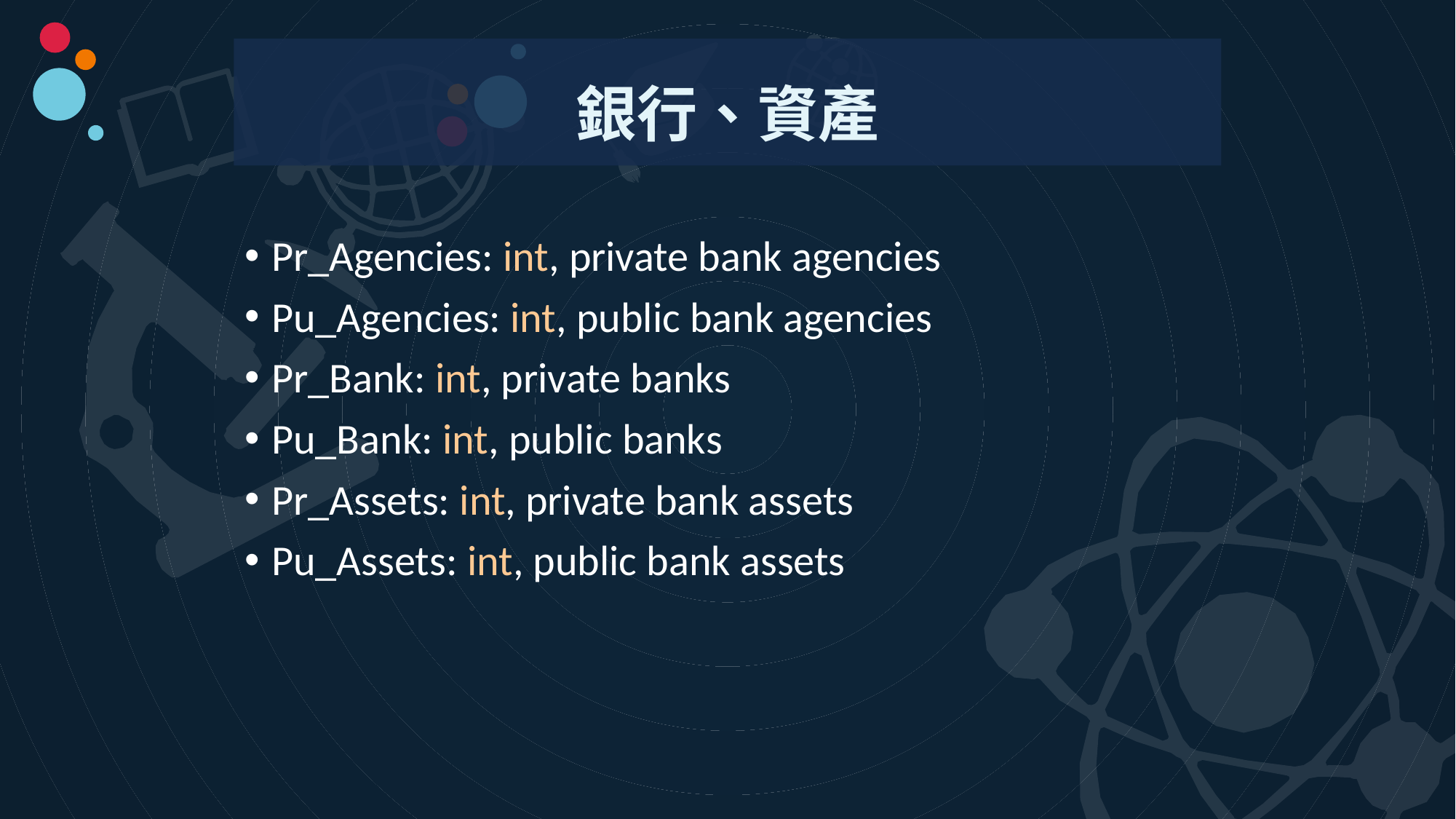

銀行、資產
Pr_Agencies: int, private bank agencies
Pu_Agencies: int, public bank agencies
Pr_Bank: int, private banks
Pu_Bank: int, public banks
Pr_Assets: int, private bank assets
Pu_Assets: int, public bank assets